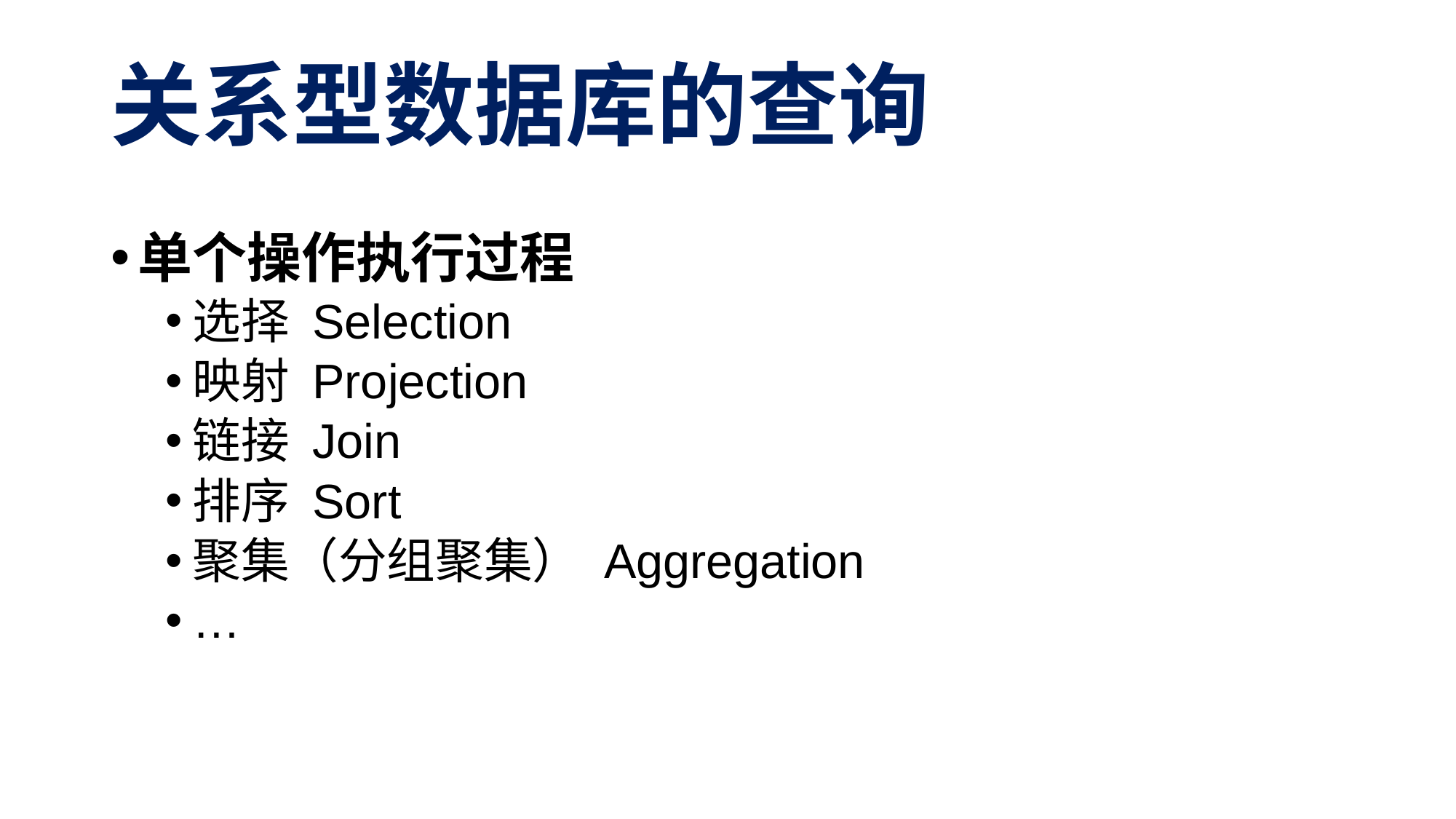

# 关系型数据库的查询
单个操作执行过程
选择 Selection
映射 Projection
链接 Join
排序 Sort
聚集（分组聚集） Aggregation
…